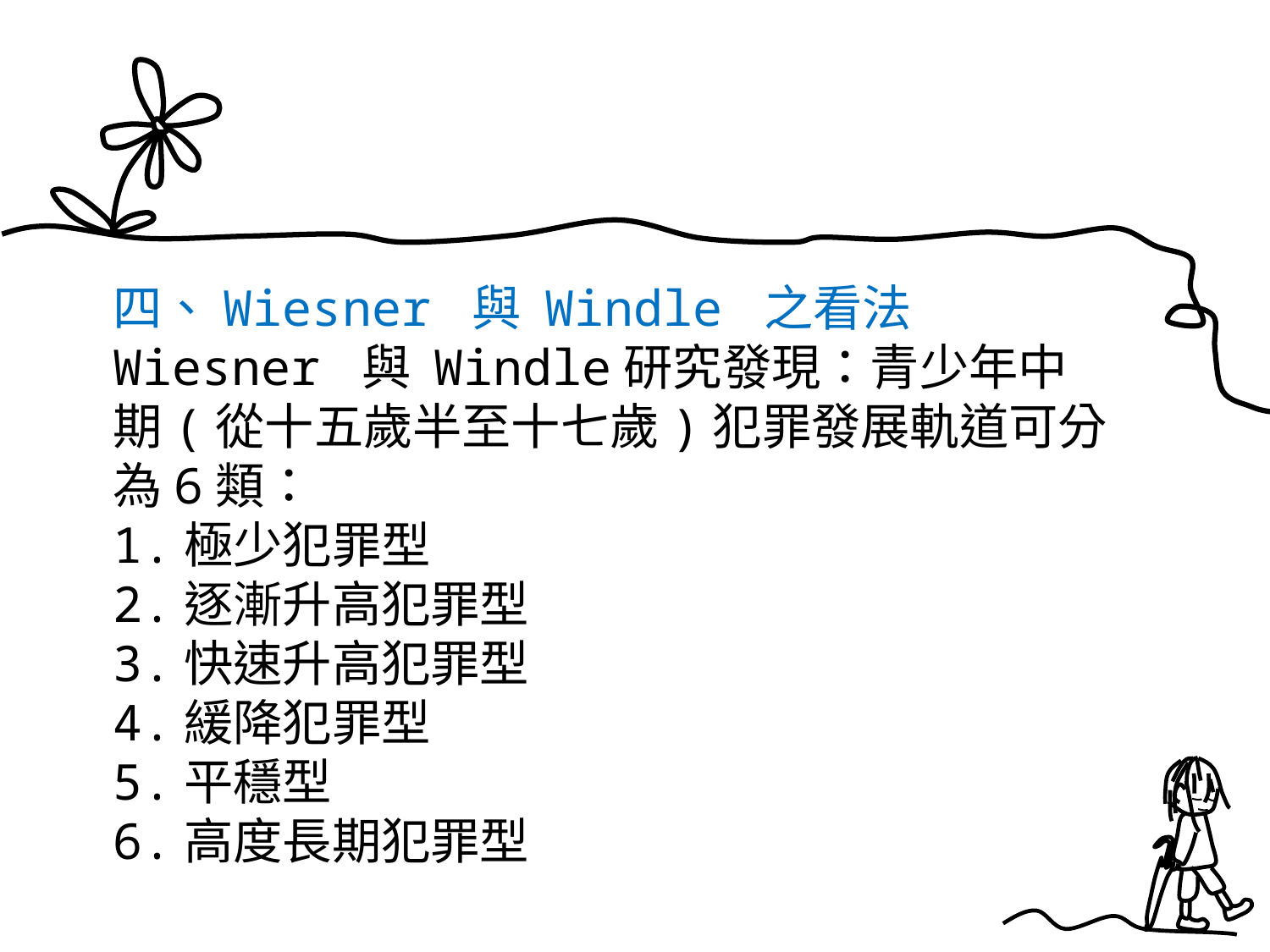

四、Wiesner 與 Windle 之看法
Wiesner 與 Windle研究發現：青少年中期(從十五歲半至十七歲)犯罪發展軌道可分為6類：
1.極少犯罪型
2.逐漸升高犯罪型
3.快速升高犯罪型
4.緩降犯罪型
5.平穩型
6.高度長期犯罪型